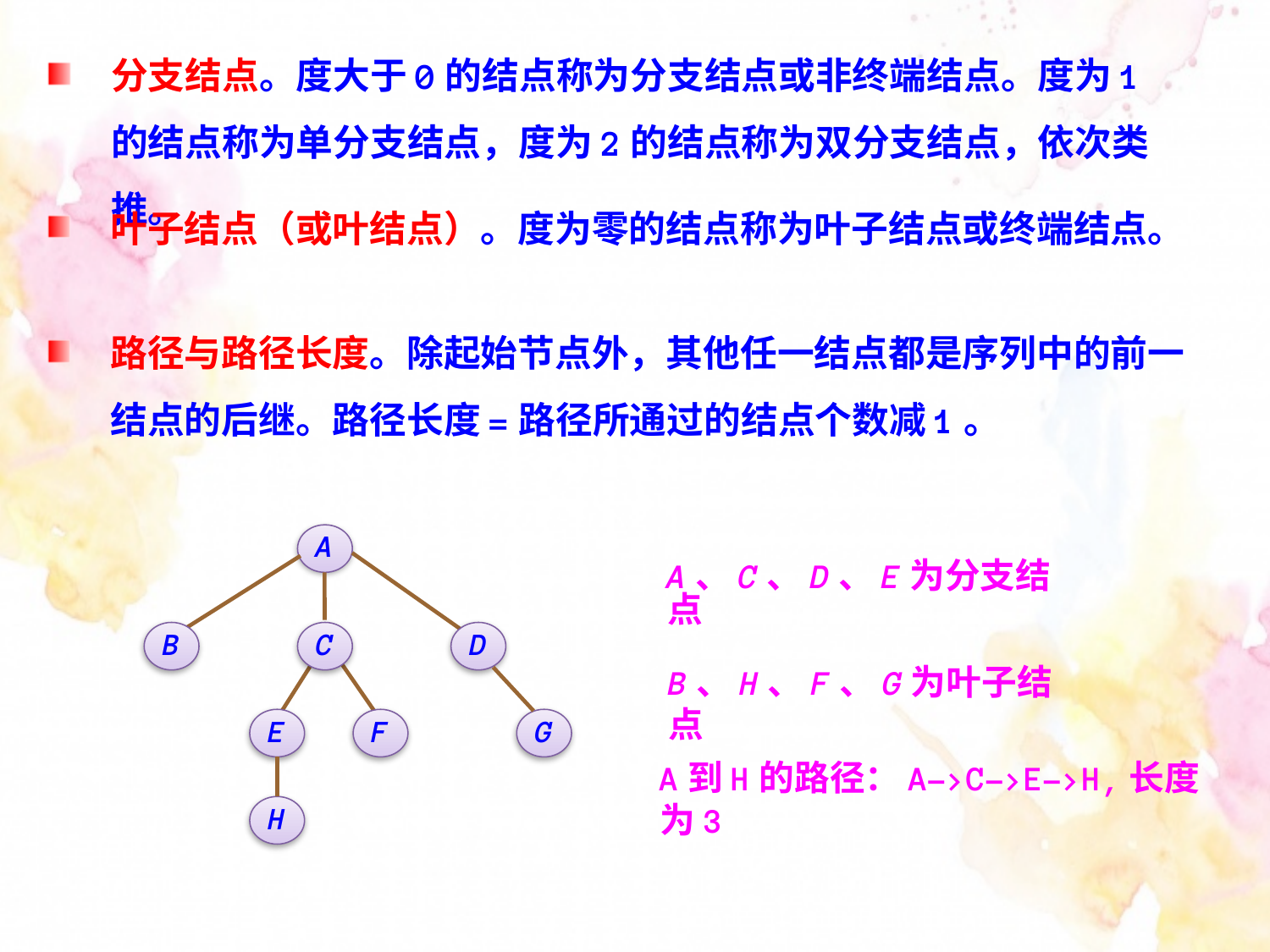

分支结点。度大于0的结点称为分支结点或非终端结点。度为1的结点称为单分支结点，度为2的结点称为双分支结点，依次类推。
叶子结点（或叶结点）。度为零的结点称为叶子结点或终端结点。
路径与路径长度。除起始节点外，其他任一结点都是序列中的前一结点的后继。路径长度=路径所通过的结点个数减1。
A

B
C
D

E
F
G
H
A、C、D、E为分支结点
B、H、F、G为叶子结点
A到H的路径：A->C->E->H,长度为3